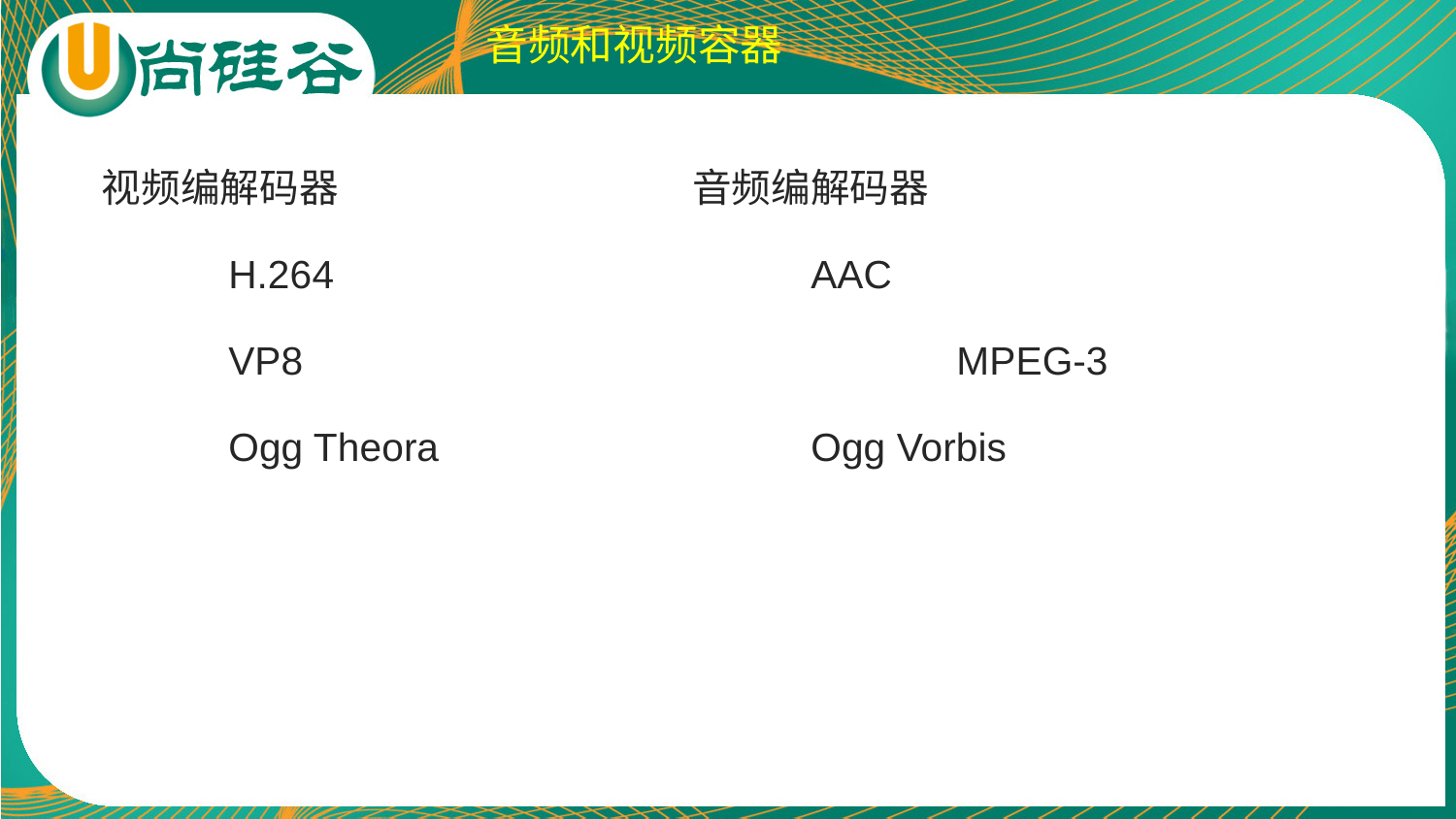

# 音频和视频容器
 视频编解码器			   音频编解码器
	H.264			    	AAC
	VP8					MPEG-3
	Ogg Theora			Ogg Vorbis